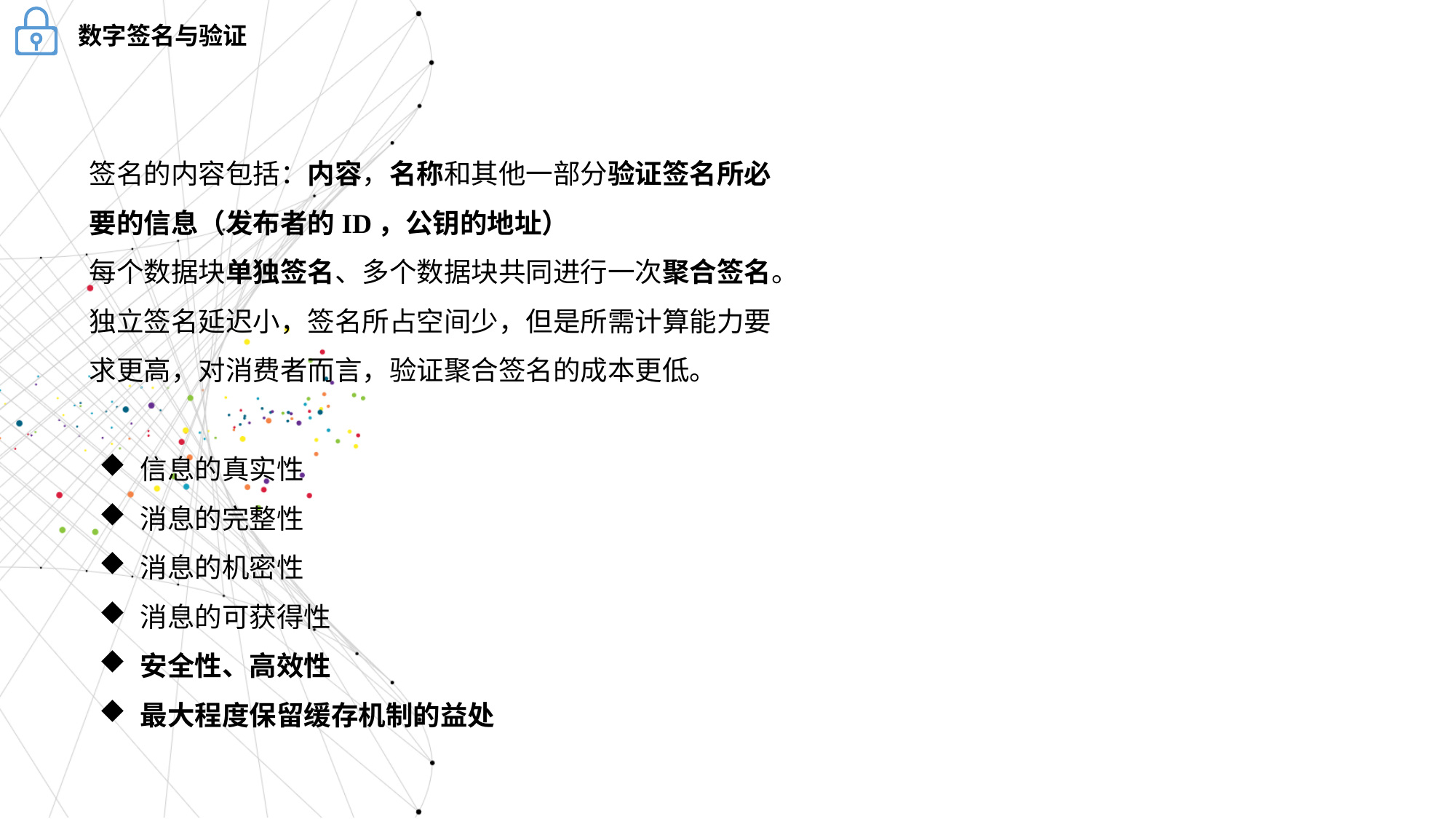

数字签名与验证
签名的内容包括：内容，名称和其他一部分验证签名所必要的信息（发布者的ID，公钥的地址）
每个数据块单独签名、多个数据块共同进行一次聚合签名。独立签名延迟小，签名所占空间少，但是所需计算能力要求更高，对消费者而言，验证聚合签名的成本更低。
信息的真实性
消息的完整性
消息的机密性
消息的可获得性
安全性、高效性
最大程度保留缓存机制的益处